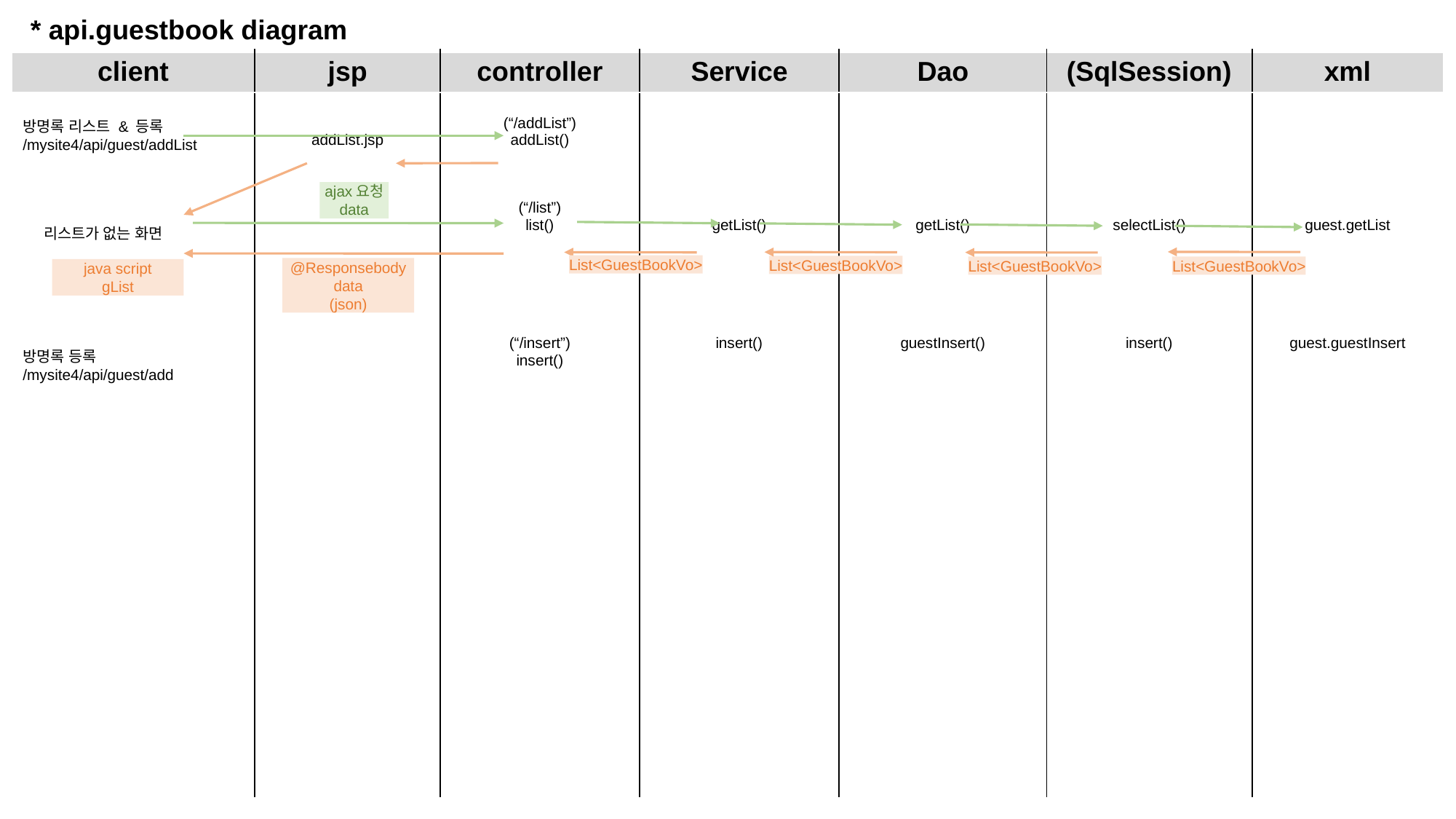

| \* api.guestbook diagram |  |  |  |  |  |  |
| --- | --- | --- | --- | --- | --- | --- |
| client | jsp | controller | Service | Dao | (SqlSession) | xml |
| 방명록 리스트 & 등록 /mysite4/api/guest/addList 리스트가 없는 화면 방명록 등록 /mysite4/api/guest/add | addList.jsp | (“/addList”) addList() (“/list”) list() (“/insert”) insert() | getList() insert() | getList() guestInsert() | selectList() insert() | guest.getList guest.guestInsert |
ajax요청
data
List<GuestBookVo>
List<GuestBookVo>
List<GuestBookVo>
List<GuestBookVo>
@Responsebody
data
(json)
java script
gList